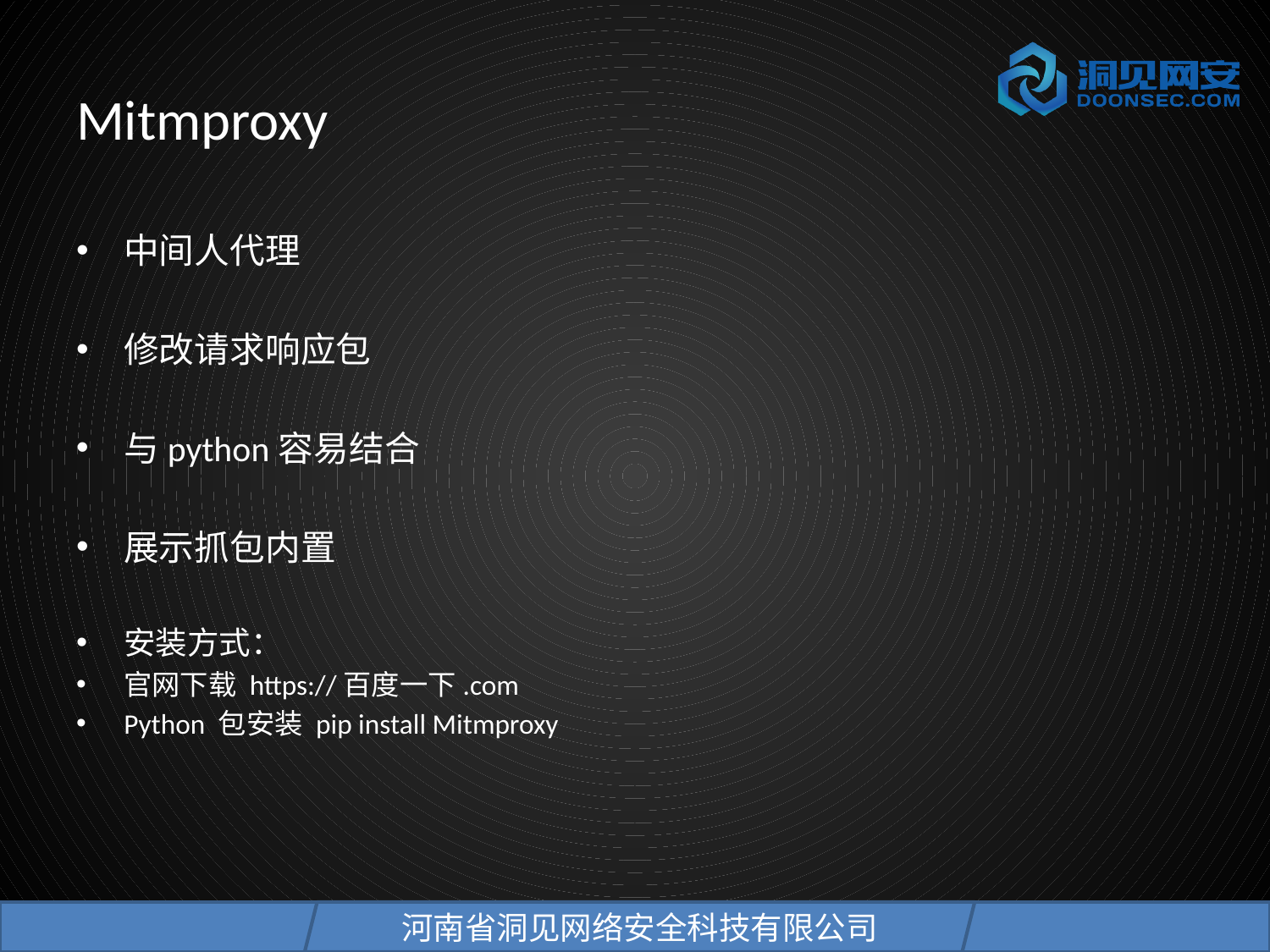

# Mitmproxy
中间人代理

修改请求响应包

与python容易结合

展示抓包内置

安装方式：
官网下载 https://百度一下.com
Python 包安装 pip install Mitmproxy